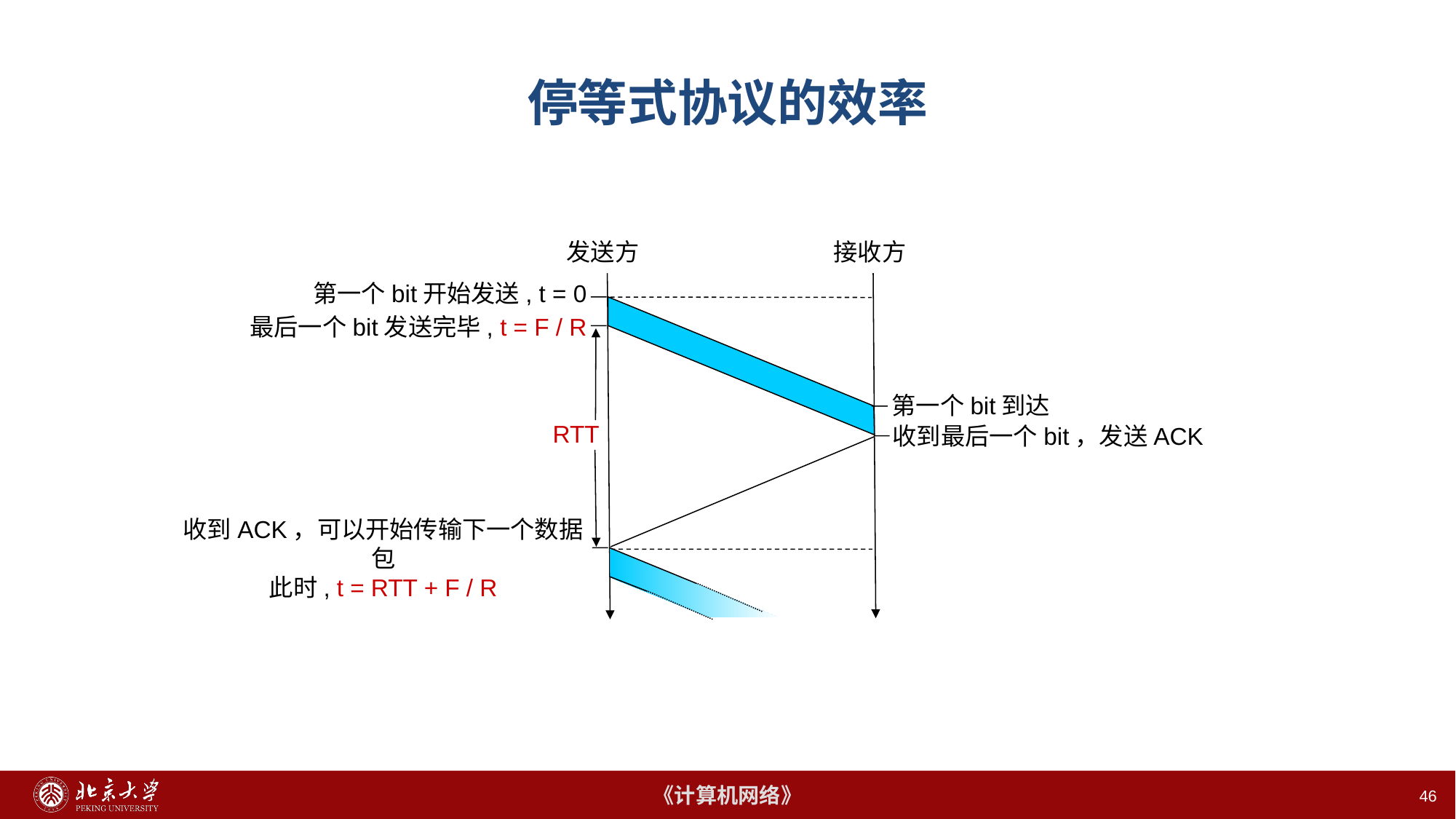

# 停等式协议的效率
发送方
接收方

第一个bit开始发送, t = 0

最后一个bit发送完毕, t = F / R

第一个bit到达

RTT
收到最后一个bit，发送ACK

收到ACK，可以开始传输下一个数据包
此时, t = RTT + F / R

46